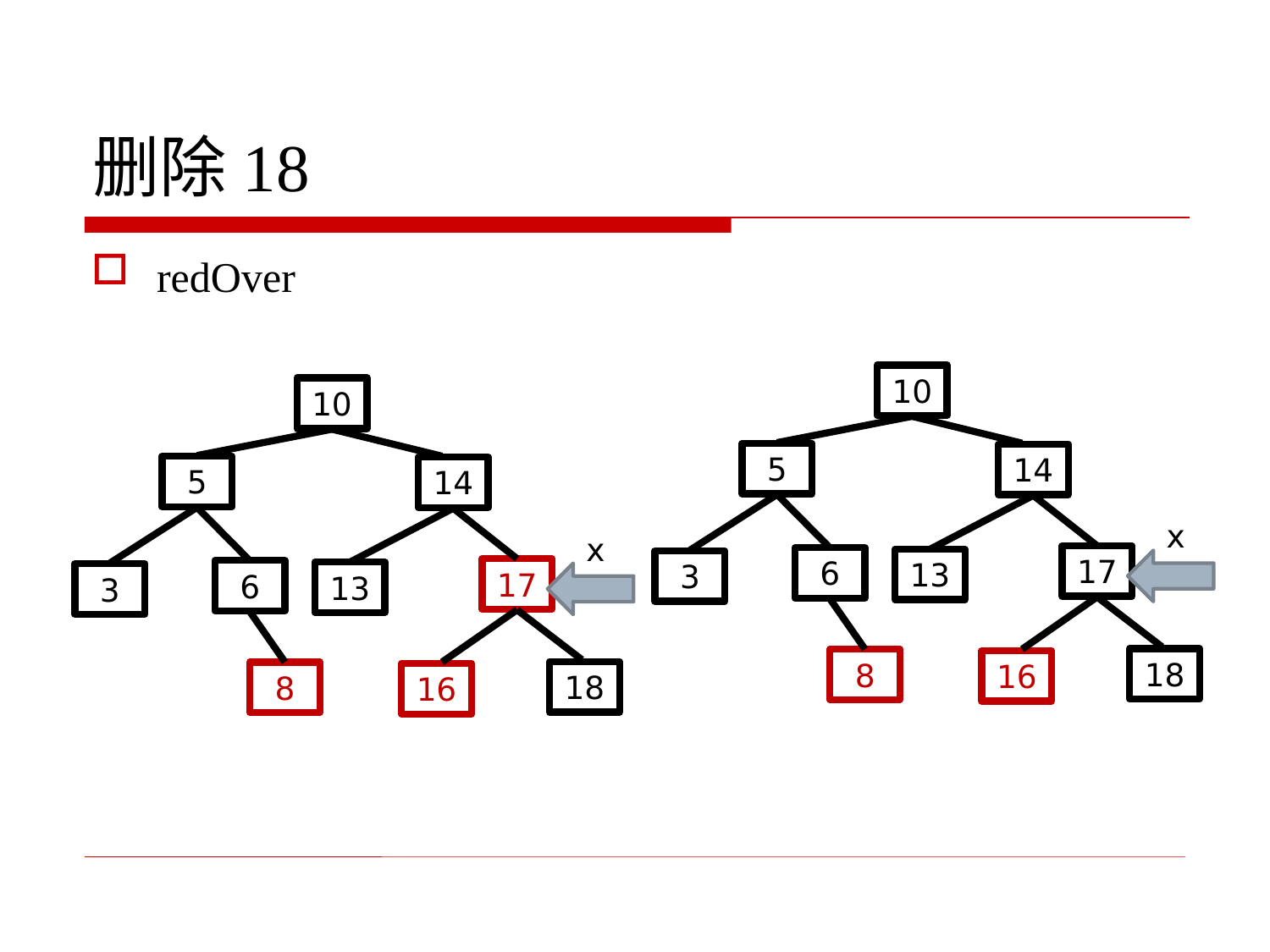

# 删除18
redOver

10
5
14
17
6
13
3
18
8
16
x

10
5
14
17
6
13
3
18
8
16
x